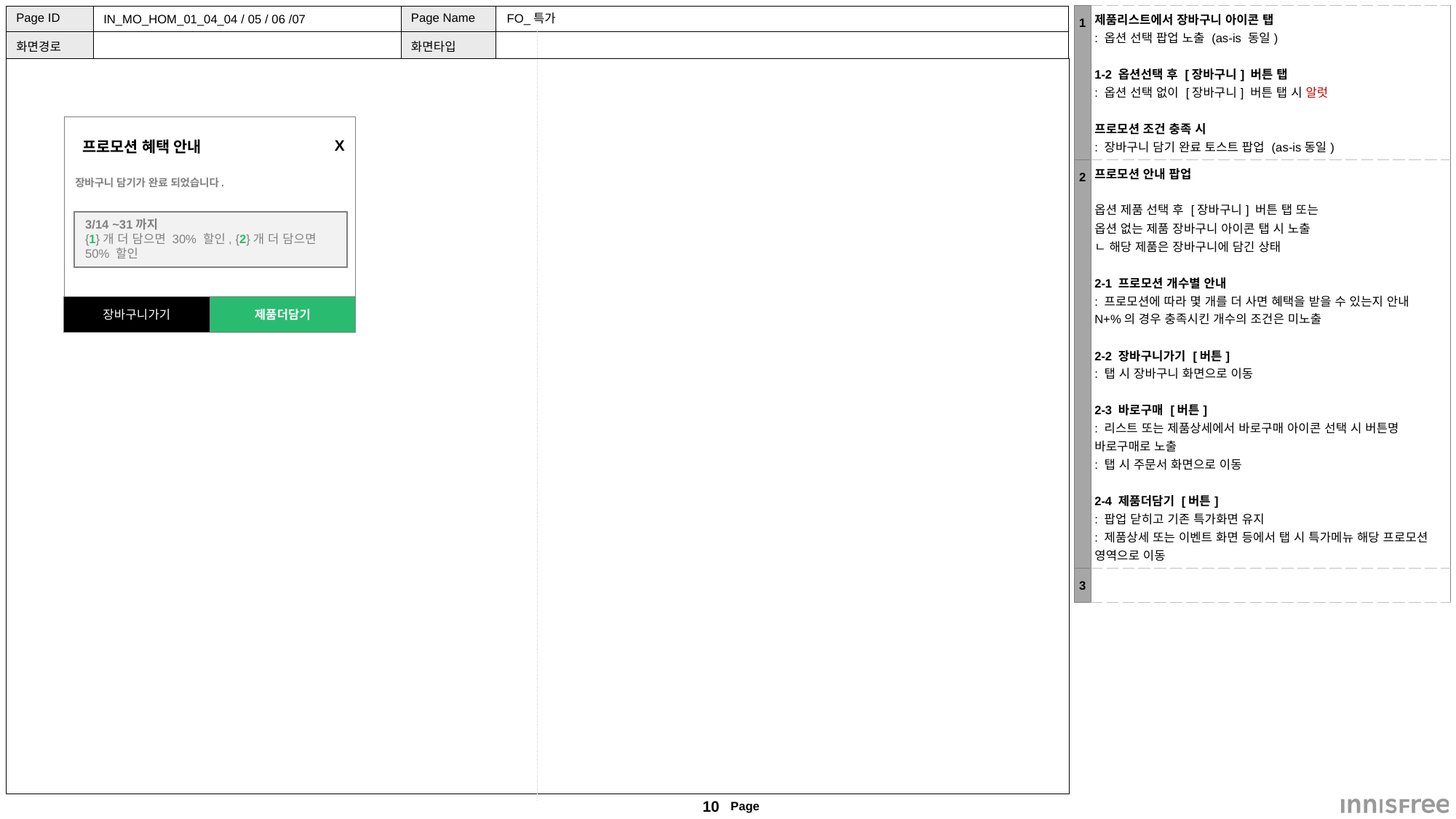

| 1 | 제품리스트에서 장바구니 아이콘 탭 : 옵션 선택 팝업 노출 (as-is 동일) 1-2 옵션선택 후 [장바구니] 버튼 탭 : 옵션 선택 없이 [장바구니] 버튼 탭 시 알럿 프로모션 조건 충족 시 : 장바구니 담기 완료 토스트 팝업 (as-is동일) |
| --- | --- |
| 2 | 프로모션 안내 팝업 옵션 제품 선택 후 [장바구니] 버튼 탭 또는 옵션 없는 제품 장바구니 아이콘 탭 시 노출 ㄴ 해당 제품은 장바구니에 담긴 상태 2-1 프로모션 개수별 안내 : 프로모션에 따라 몇 개를 더 사면 혜택을 받을 수 있는지 안내 N+%의 경우 충족시킨 개수의 조건은 미노출 2-2 장바구니가기 [버튼] : 탭 시 장바구니 화면으로 이동 2-3 바로구매 [버튼] : 리스트 또는 제품상세에서 바로구매 아이콘 선택 시 버튼명 바로구매로 노출 : 탭 시 주문서 화면으로 이동 2-4 제품더담기 [버튼] : 팝업 닫히고 기존 특가화면 유지 : 제품상세 또는 이벤트 화면 등에서 탭 시 특가메뉴 해당 프로모션 영역으로 이동 |
| 3 |  |
IN_MO_HOM_01_04_04 / 05 / 06 /07
# FO_특가

X
프로모션 혜택 안내
장바구니 담기가 완료 되었습니다.
3/14 ~31까지
{1}개 더 담으면 30% 할인, {2}개 더 담으면 50% 할인
장바구니가기
제품더담기